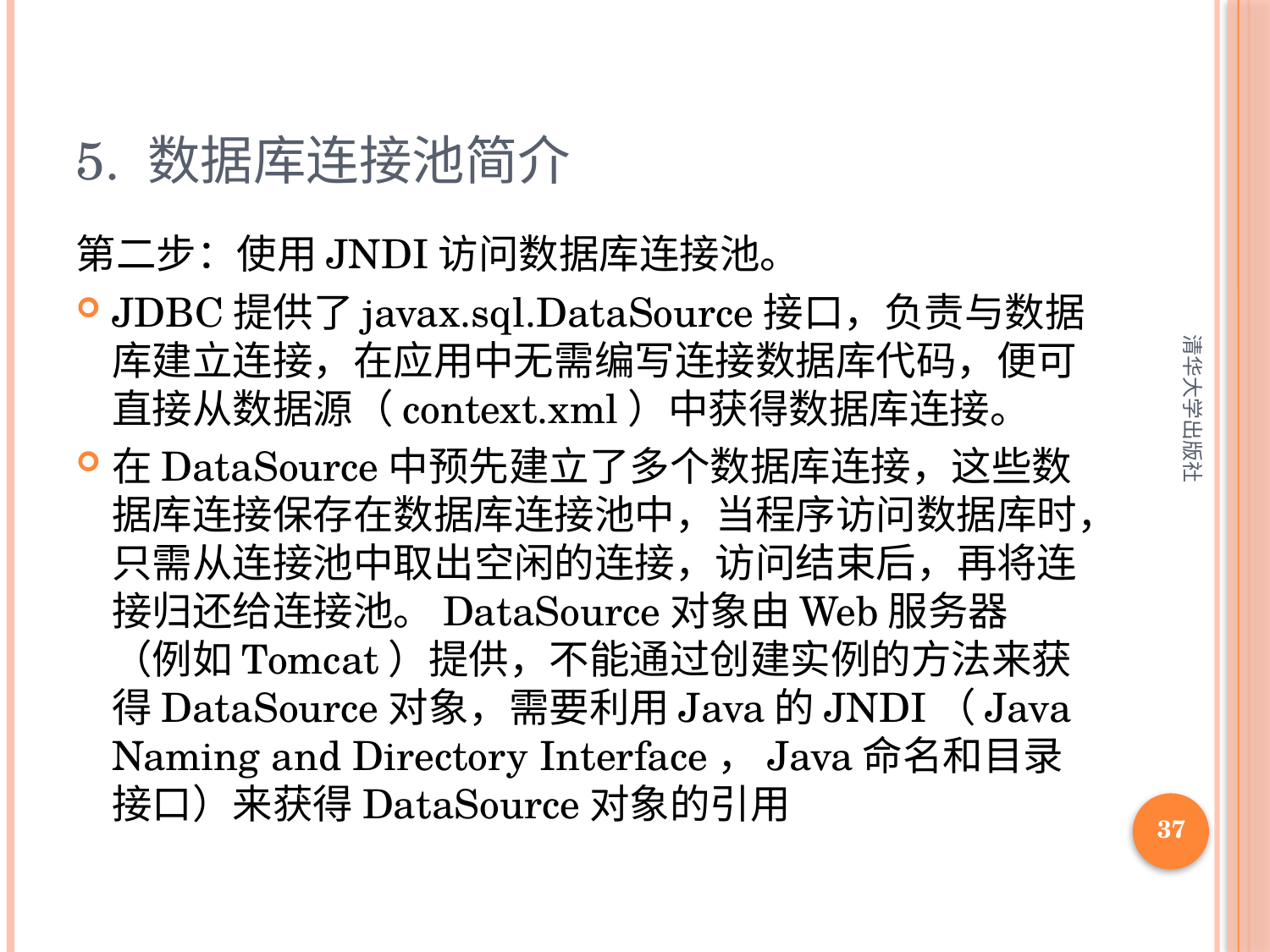

# 5. 数据库连接池简介
第二步：使用JNDI访问数据库连接池。
JDBC提供了javax.sql.DataSource接口，负责与数据库建立连接，在应用中无需编写连接数据库代码，便可直接从数据源（context.xml）中获得数据库连接。
在DataSource中预先建立了多个数据库连接，这些数据库连接保存在数据库连接池中，当程序访问数据库时，只需从连接池中取出空闲的连接，访问结束后，再将连接归还给连接池。DataSource对象由Web服务器（例如Tomcat）提供，不能通过创建实例的方法来获得DataSource对象，需要利用Java的JNDI（Java Naming and Directory Interface，Java命名和目录接口）来获得DataSource对象的引用
清华大学出版社
37